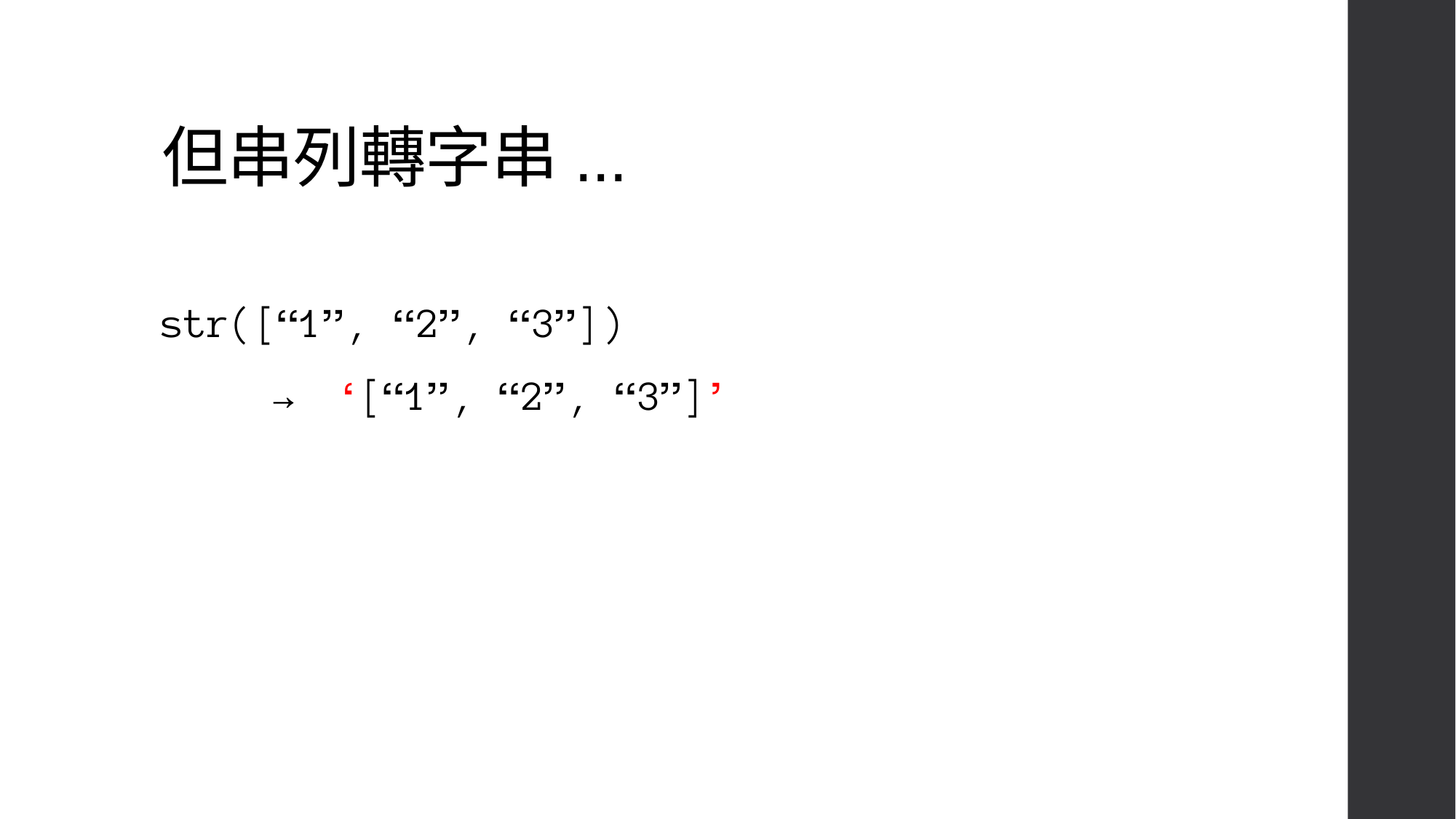

# 但串列轉字串...

str([“1”, “2”, “3”])
	→ ‘[“1”, “2”, “3”]’